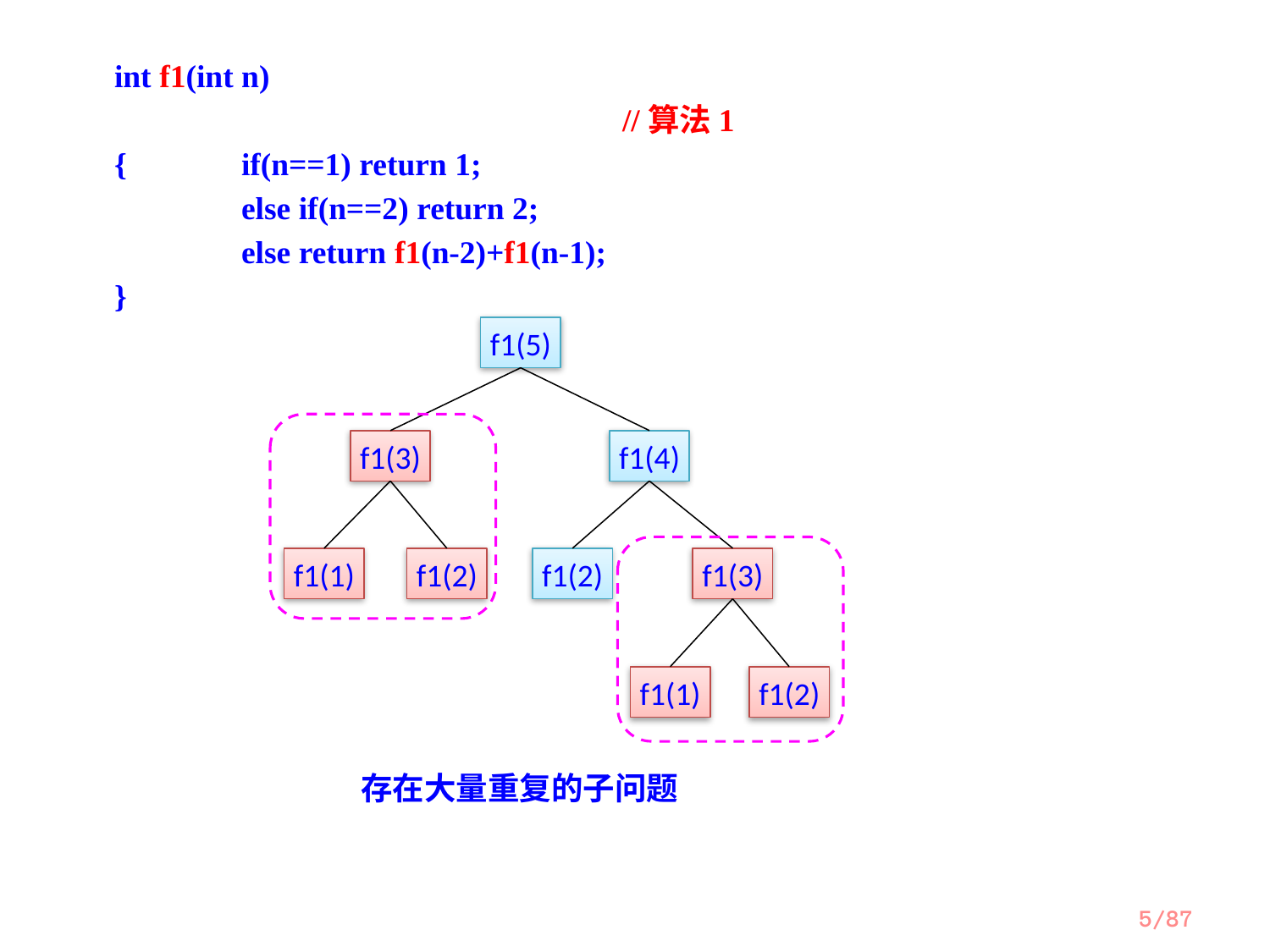

int f1(int n)										//算法1
{	if(n==1) return 1;
	else if(n==2) return 2;
	else return f1(n-2)+f1(n-1);
}
f1(5)

f1(3)
f1(4)

f1(1)
f1(2)
f1(2)
f1(3)

f1(1)
f1(2)
存在大量重复的子问题
5/87